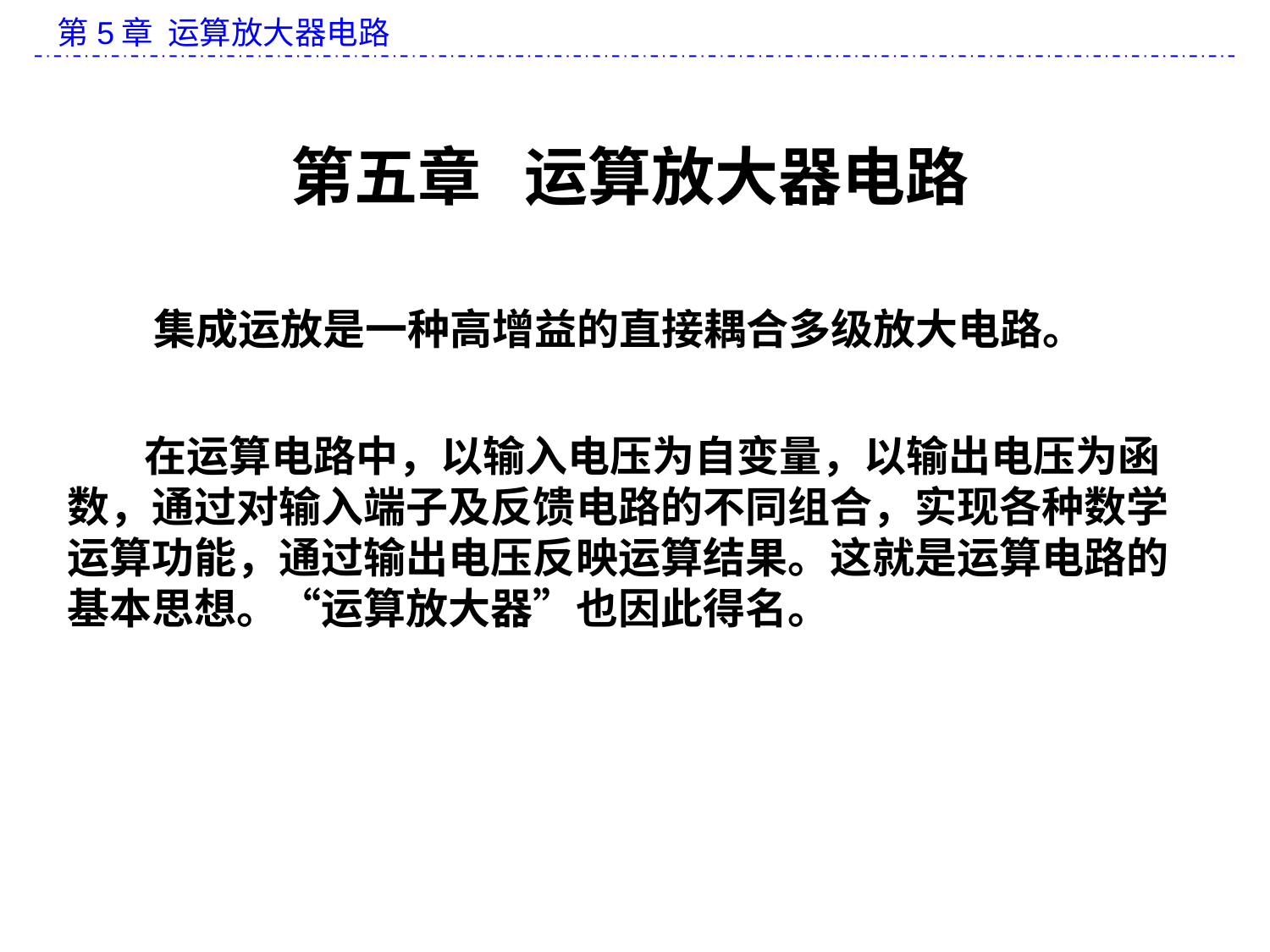

第五章   运算放大器电路
        集成运放是一种高增益的直接耦合多级放大电路。
       在运算电路中，以输入电压为自变量，以输出电压为函数，通过对输入端子及反馈电路的不同组合，实现各种数学运算功能，通过输出电压反映运算结果。这就是运算电路的基本思想。“运算放大器”也因此得名。